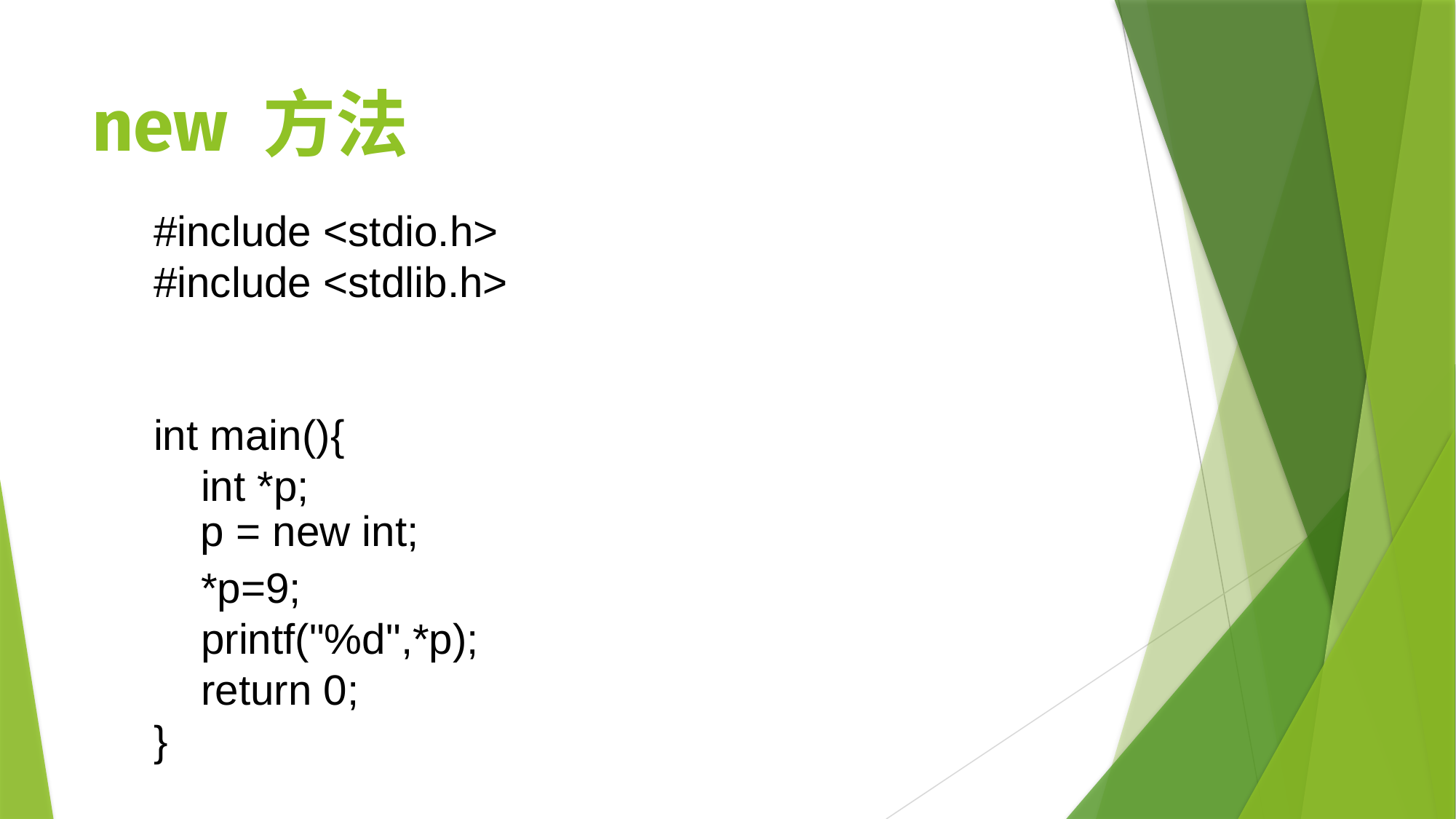

# new 方法
#include <stdio.h>
#include <stdlib.h>

int main(){
    int *p;

    *p=9;
    printf("%d",*p);
    return 0;
}
p = new int;